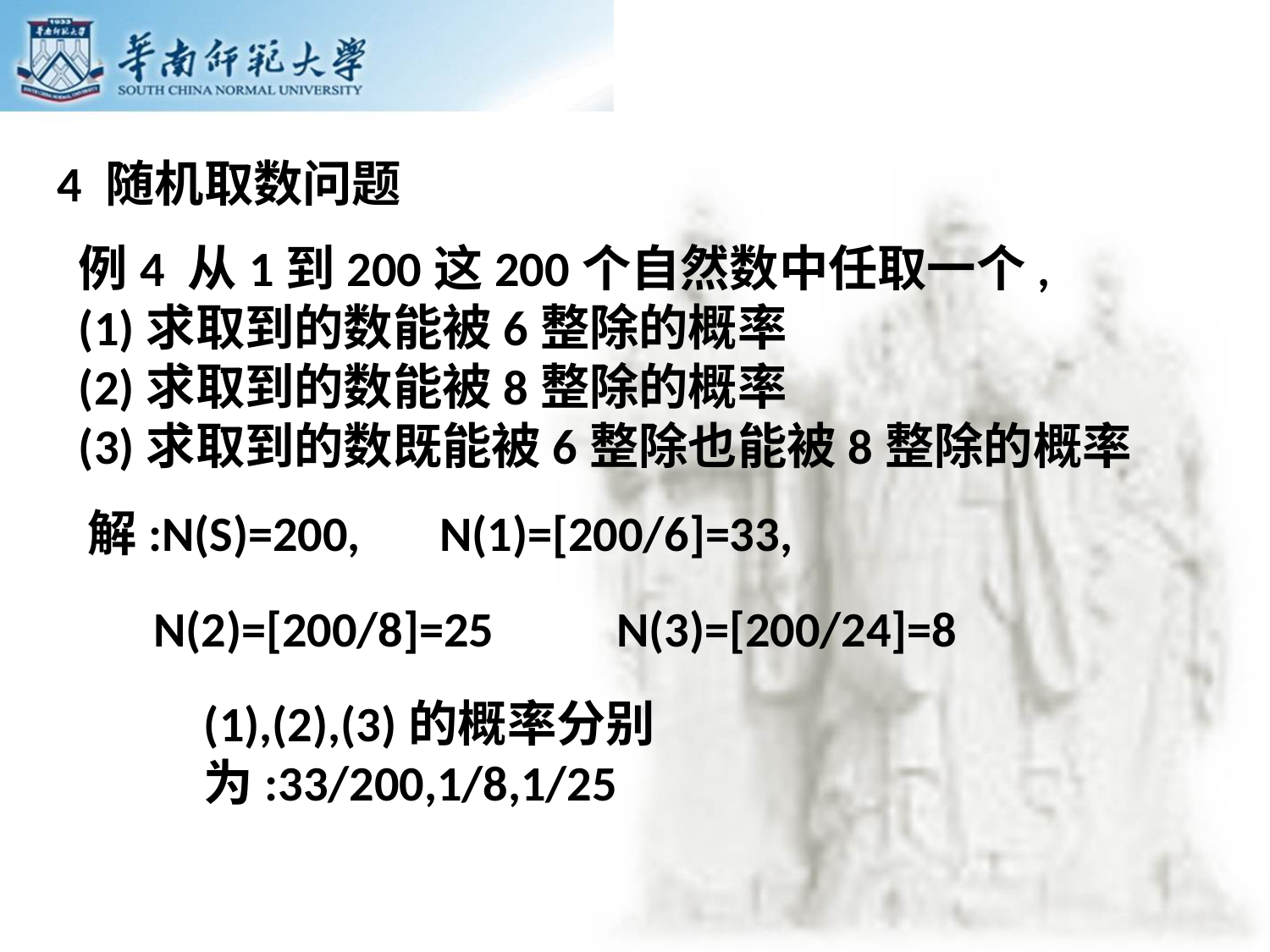

4 随机取数问题
例4 从1到200这200个自然数中任取一个,
(1)求取到的数能被6整除的概率
(2)求取到的数能被8整除的概率
(3)求取到的数既能被6整除也能被8整除的概率
解:N(S)=200,
N(1)=[200/6]=33,
N(2)=[200/8]=25
N(3)=[200/24]=8
(1),(2),(3)的概率分别为:33/200,1/8,1/25